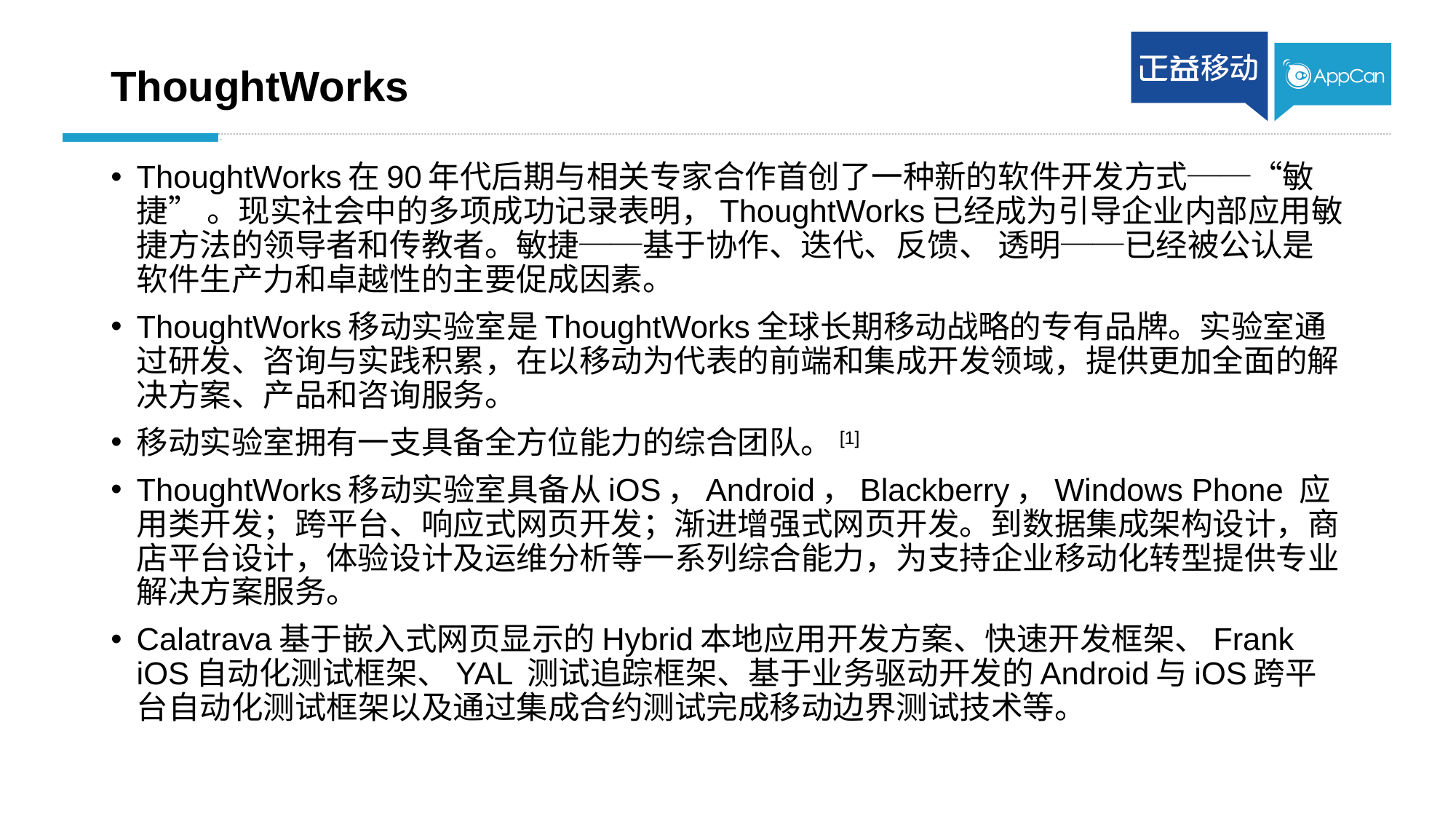

# ThoughtWorks
ThoughtWorks在90年代后期与相关专家合作首创了一种新的软件开发方式──“敏捷” 。现实社会中的多项成功记录表明，ThoughtWorks已经成为引导企业内部应用敏捷方法的领导者和传教者。敏捷──基于协作、迭代、反馈、 透明──已经被公认是软件生产力和卓越性的主要促成因素。
ThoughtWorks移动实验室是ThoughtWorks全球长期移动战略的专有品牌。实验室通过研发、咨询与实践积累，在以移动为代表的前端和集成开发领域，提供更加全面的解决方案、产品和咨询服务。
移动实验室拥有一支具备全方位能力的综合团队。[1]
ThoughtWorks移动实验室具备从iOS，Android，Blackberry，Windows Phone 应用类开发；跨平台、响应式网页开发；渐进增强式网页开发。到数据集成架构设计，商店平台设计，体验设计及运维分析等一系列综合能力，为支持企业移动化转型提供专业解决方案服务。
Calatrava基于嵌入式网页显示的Hybrid本地应用开发方案、快速开发框架、Frank iOS自动化测试框架、YAL 测试追踪框架、基于业务驱动开发的Android与iOS跨平台自动化测试框架以及通过集成合约测试完成移动边界测试技术等。